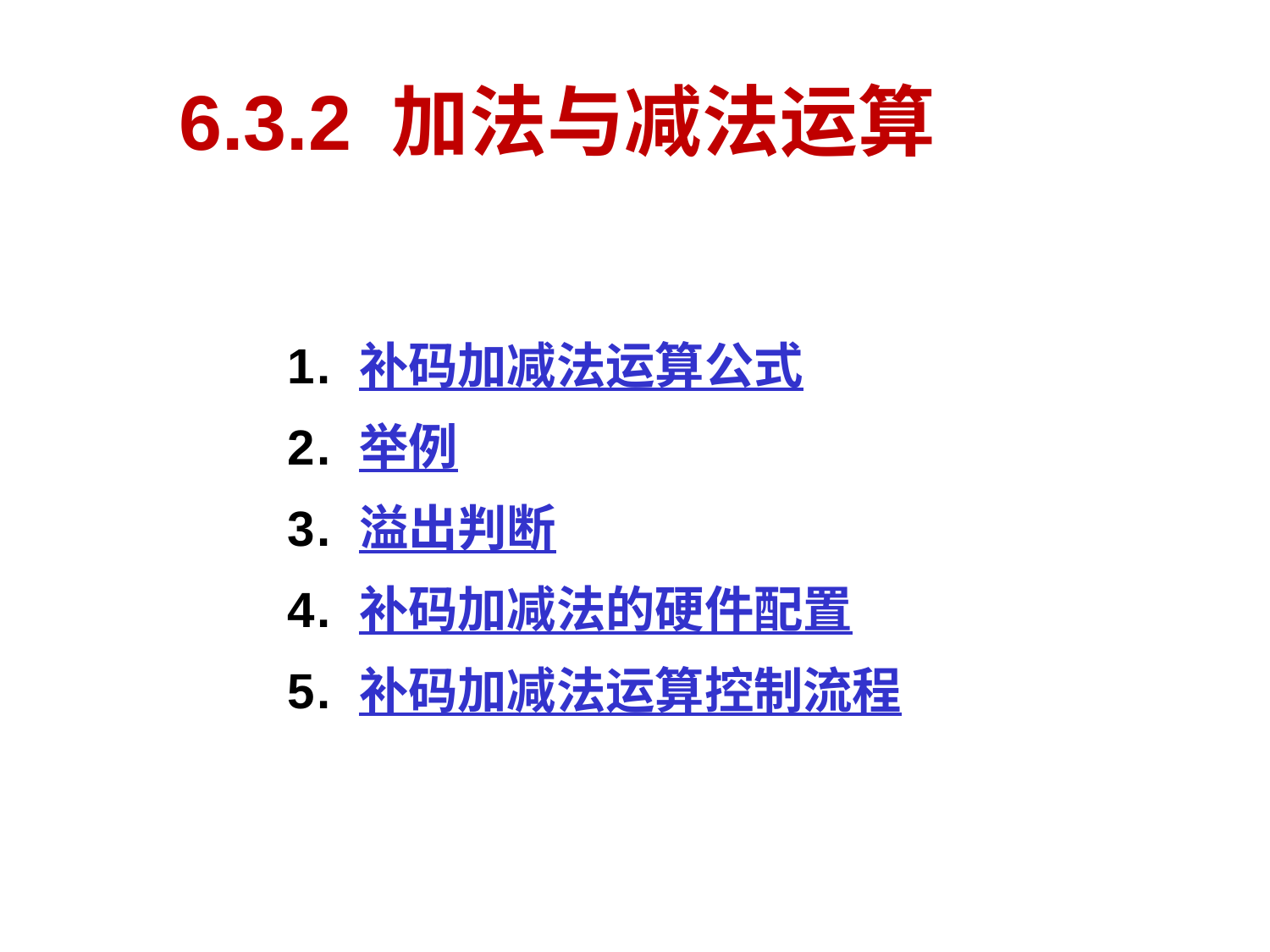

# 6.3.2 加法与减法运算
补码加减法运算公式
举例
溢出判断
补码加减法的硬件配置
补码加减法运算控制流程